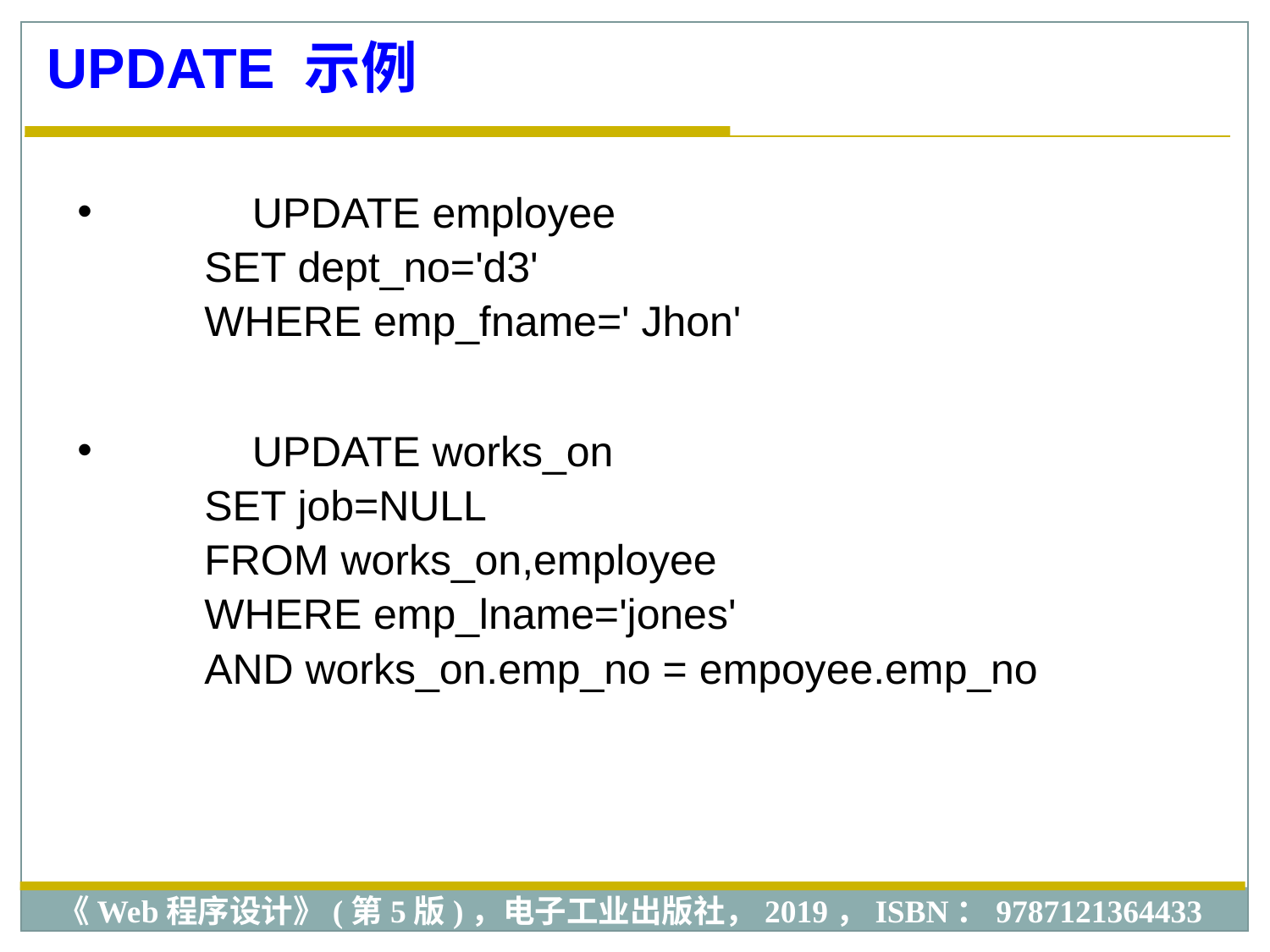

UPDATE 示例
	UPDATE employee
	SET dept_no='d3'
	WHERE emp_fname=' Jhon'

	UPDATE works_on
	SET job=NULL
	FROM works_on,employee
	WHERE emp_lname='jones'
	AND works_on.emp_no = empoyee.emp_no